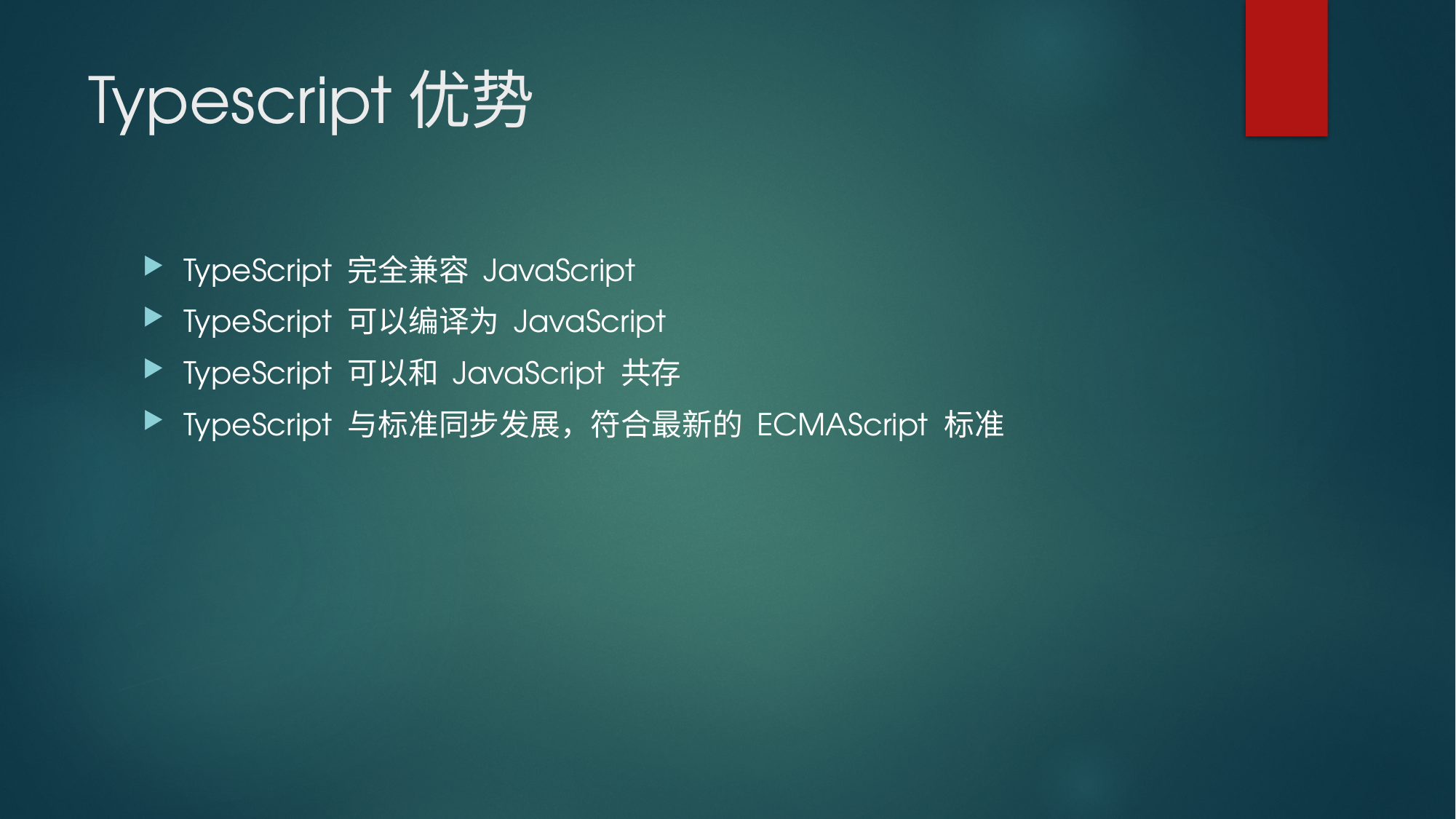

# Typescript优势
TypeScript 完全兼容 JavaScript
TypeScript 可以编译为 JavaScript
TypeScript 可以和 JavaScript 共存
TypeScript 与标准同步发展，符合最新的 ECMAScript 标准